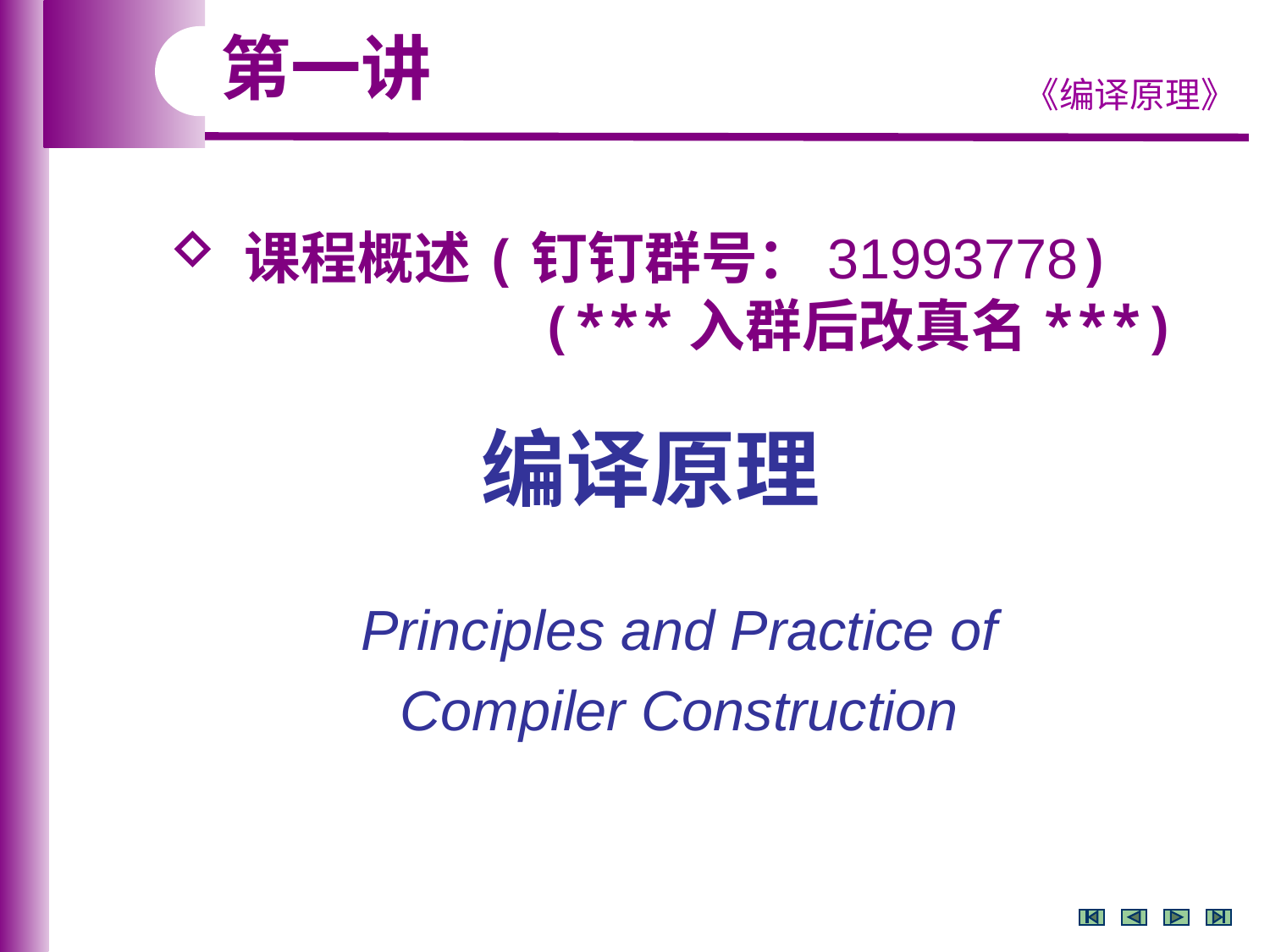

第一讲
 课程概述(钉钉群号：31993778)
           (***入群后改真名***)
编译原理
Principles and Practice of

Compiler Construction